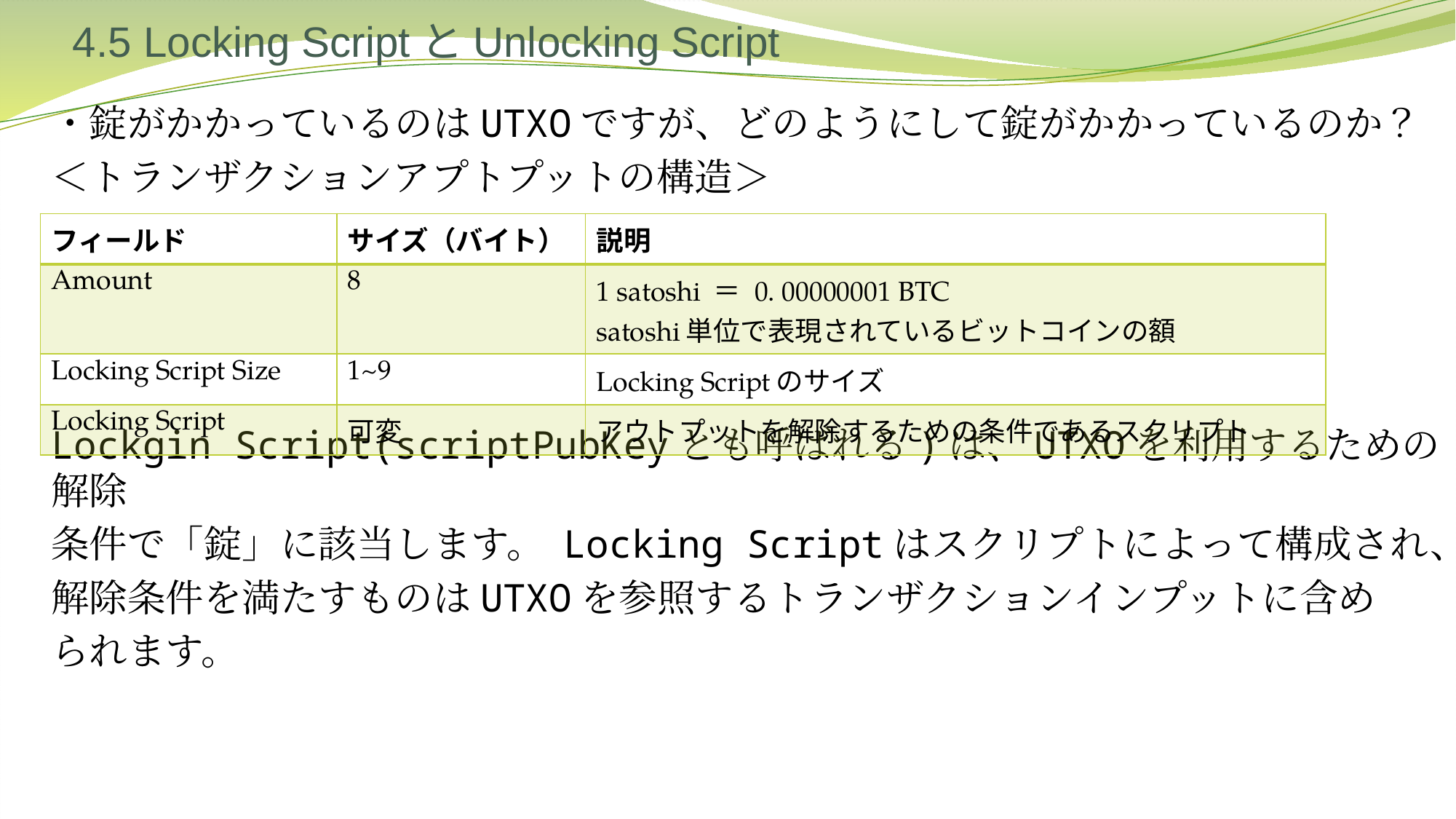

# 4.5 Locking ScriptとUnlocking Script
・錠がかかっているのはUTXOですが、どのようにして錠がかかっているのか？
＜トランザクションアプトプットの構造＞

Lockgin Script(scriptPubKeyとも呼ばれる)は、UTXOを利用するための解除
条件で「錠」に該当します。 Locking Scriptはスクリプトによって構成され、
解除条件を満たすものはUTXOを参照するトランザクションインプットに含め
られます。
| フィールド | サイズ（バイト） | 説明 |
| --- | --- | --- |
| Amount | 8 | 1 satoshi ＝ 0. 00000001 BTC satoshi単位で表現されているビットコインの額 |
| Locking Script Size | 1~9 | Locking Scriptのサイズ |
| Locking Script | 可変 | アウトプットを解除するための条件であるスクリプト |